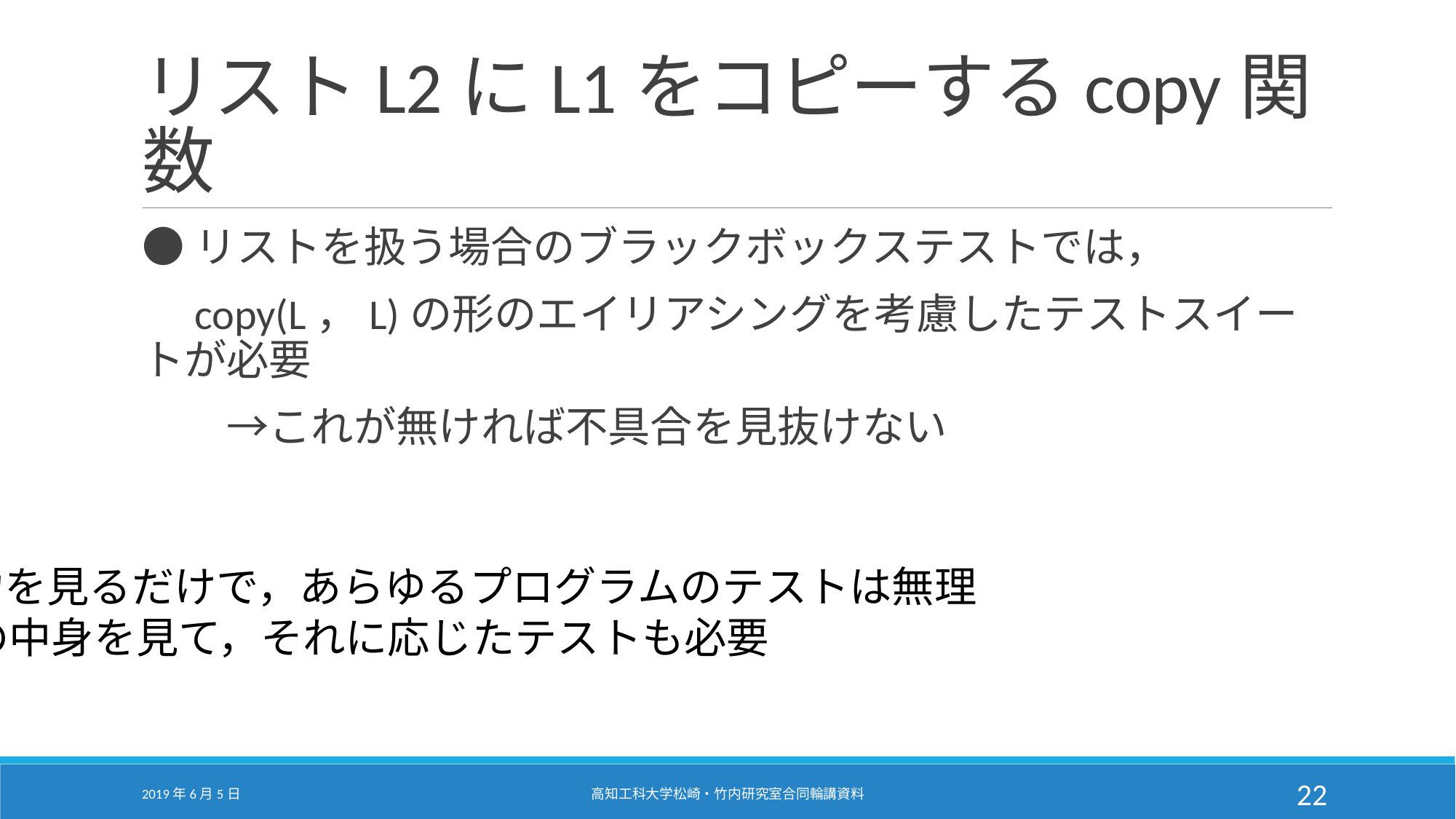

# リストL2にL1をコピーするcopy関数
●リストを扱う場合のブラックボックステストでは，
　copy(L，L)の形のエイリアシングを考慮したテストスイートが必要
　　→これが無ければ不具合を見抜けない
実行の入力/出力を見るだけで，あらゆるプログラムのテストは無理
　→プログラムの中身を見て，それに応じたテストも必要
																			 NEXT>
2019年6月5日
高知工科大学松崎・竹内研究室合同輪講資料
22